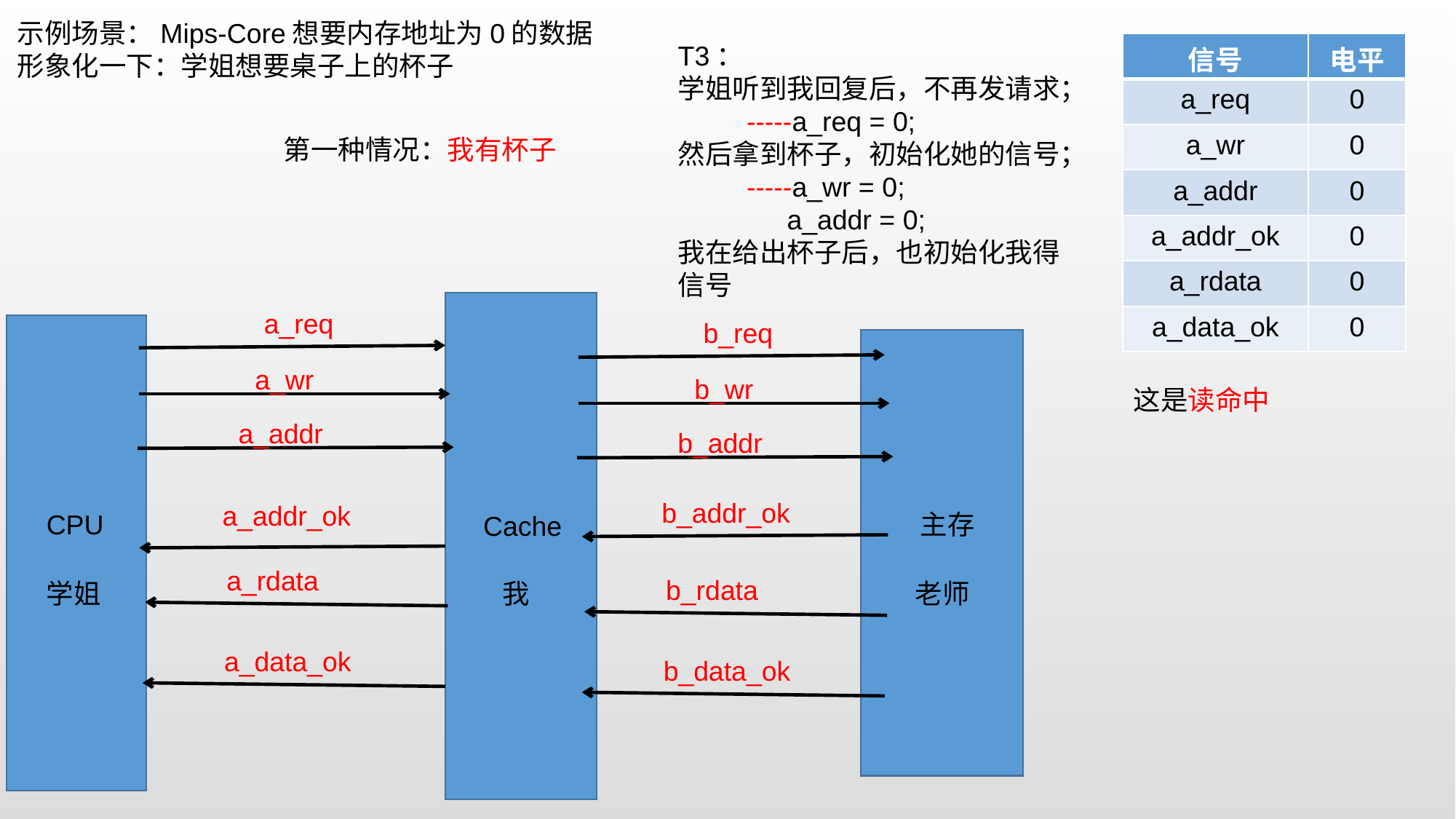

示例场景：Mips-Core想要内存地址为0的数据
形象化一下：学姐想要桌子上的杯子
T3：
学姐听到我回复后，不再发请求；
         -----a_req = 0;
然后拿到杯子，初始化她的信号；
         -----a_wr = 0;
	a_addr = 0;
我在给出杯子后，也初始化我得信号
| 信号 | 电平 |
| --- | --- |
| a\_req | 0 |
| a\_wr | 0 |
| a\_addr | 0 |
| a\_addr\_ok | 0 |
| a\_rdata | 0 |
| a\_data\_ok | 0 |
第一种情况：我有杯子

Cache
a_req
a_wr
a_addr
a_addr_ok
a_rdata
a_data_ok
b_req
b_wr
b_addr
b_addr_ok
b_rdata
b_data_ok

CPU

主存
学姐
我
老师
这是读命中
我
桌子
学姐